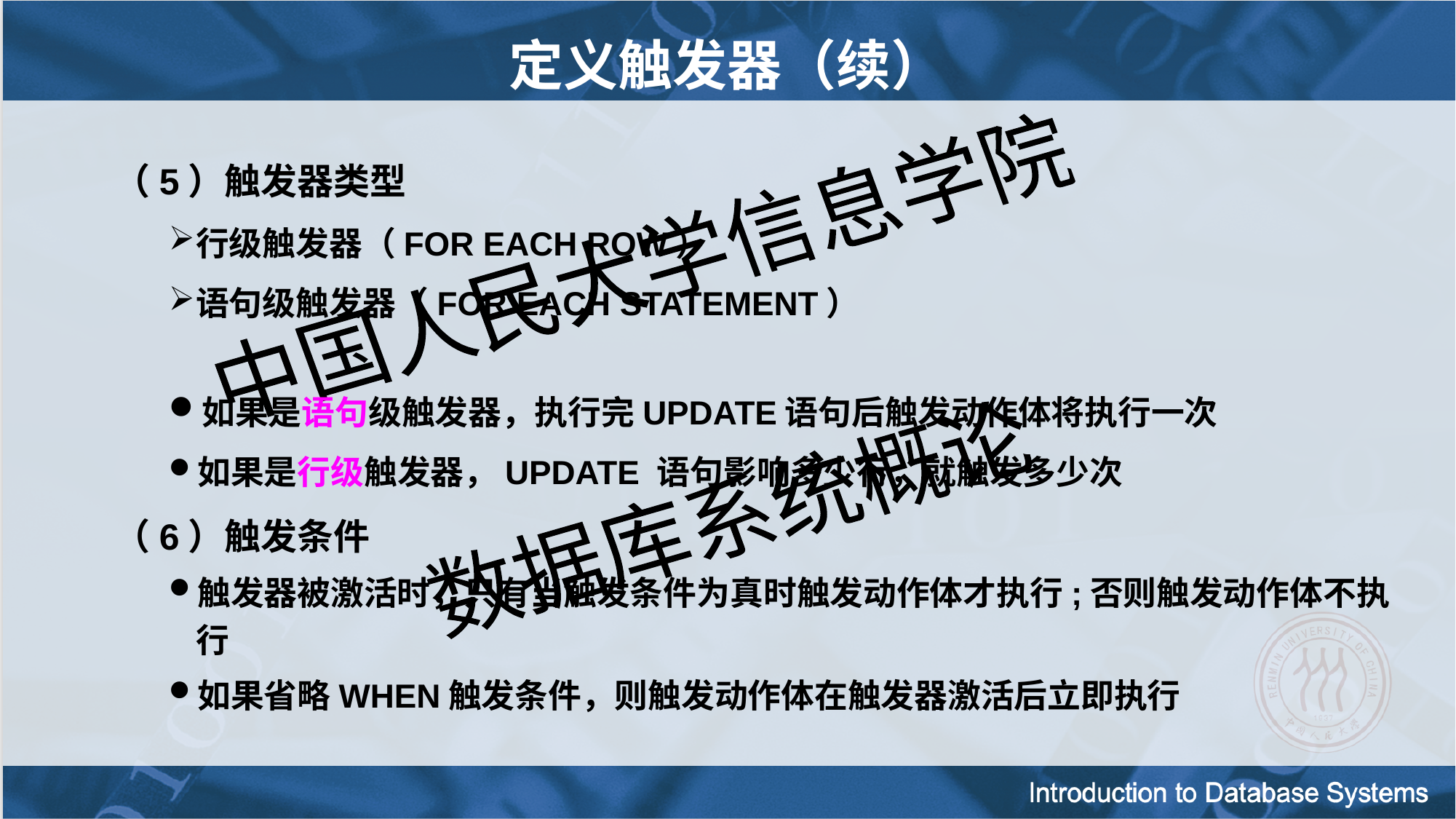

定义触发器（续）
（5）触发器类型
行级触发器（FOR EACH ROW）
语句级触发器（FOR EACH STATEMENT）

如果是语句级触发器，执行完UPDATE语句后触发动作体将执行一次
如果是行级触发器，UPDATE 语句影响多少行，就触发多少次
（6）触发条件
触发器被激活时，只有当触发条件为真时触发动作体才执行;否则触发动作体不执行
如果省略WHEN触发条件，则触发动作体在触发器激活后立即执行